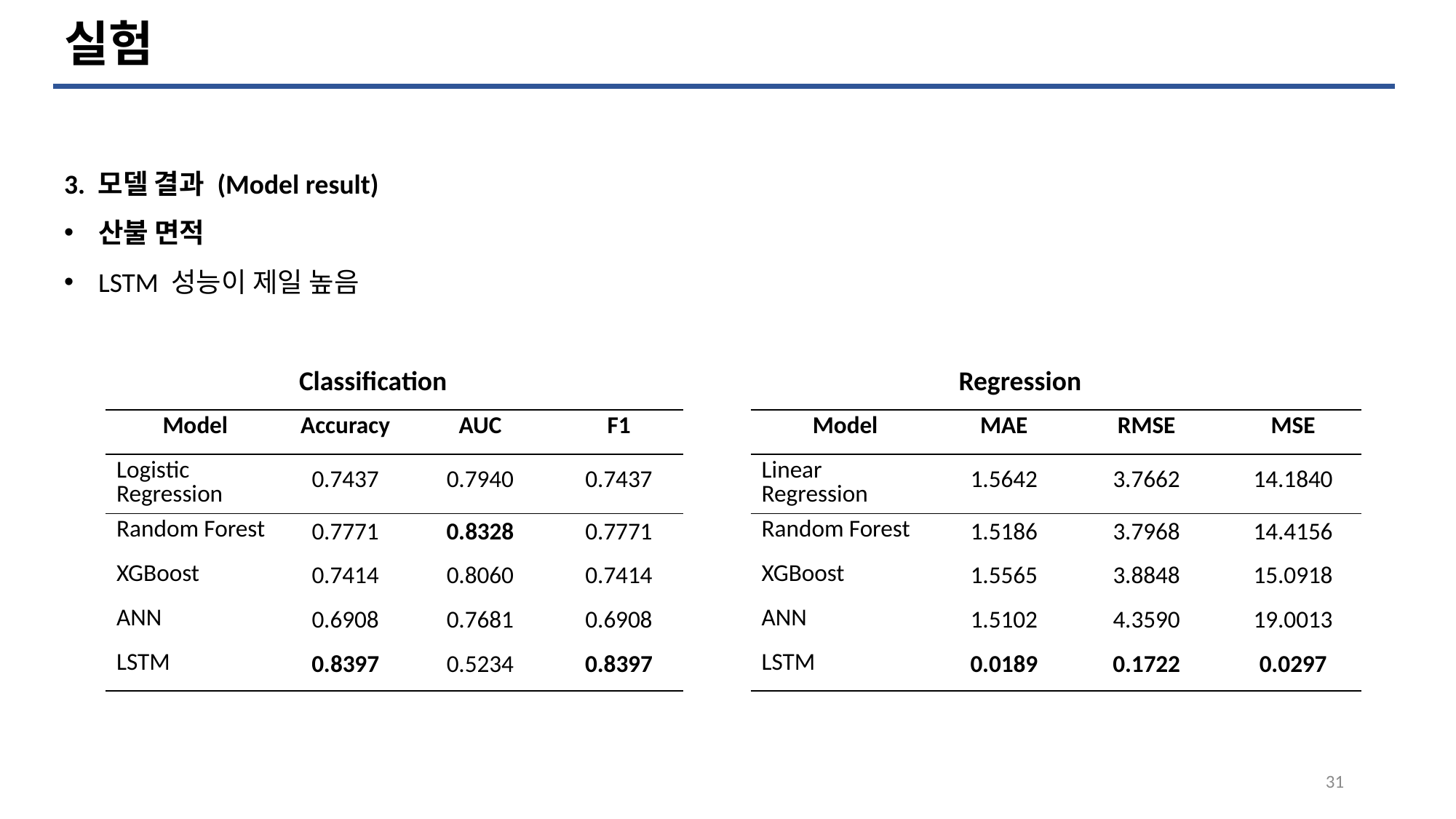

실험
3. 모델 결과 (Model result)
산불 면적
LSTM 성능이 제일 높음

                                      Classification                                                                                   Regression

| Model | Accuracy | AUC | F1 |
| --- | --- | --- | --- |
| Logistic Regression | 0.7437 | 0.7940 | 0.7437 |
| Random Forest | 0.7771 | 0.8328 | 0.7771 |
| XGBoost | 0.7414 | 0.8060 | 0.7414 |
| ANN | 0.6908 | 0.7681 | 0.6908 |
| LSTM | 0.8397 | 0.5234 | 0.8397 |
| Model | MAE | RMSE | MSE |
| --- | --- | --- | --- |
| Linear Regression | 1.5642 | 3.7662 | 14.1840 |
| Random Forest | 1.5186 | 3.7968 | 14.4156 |
| XGBoost | 1.5565 | 3.8848 | 15.0918 |
| ANN | 1.5102 | 4.3590 | 19.0013 |
| LSTM | 0.0189 | 0.1722 | 0.0297 |
31